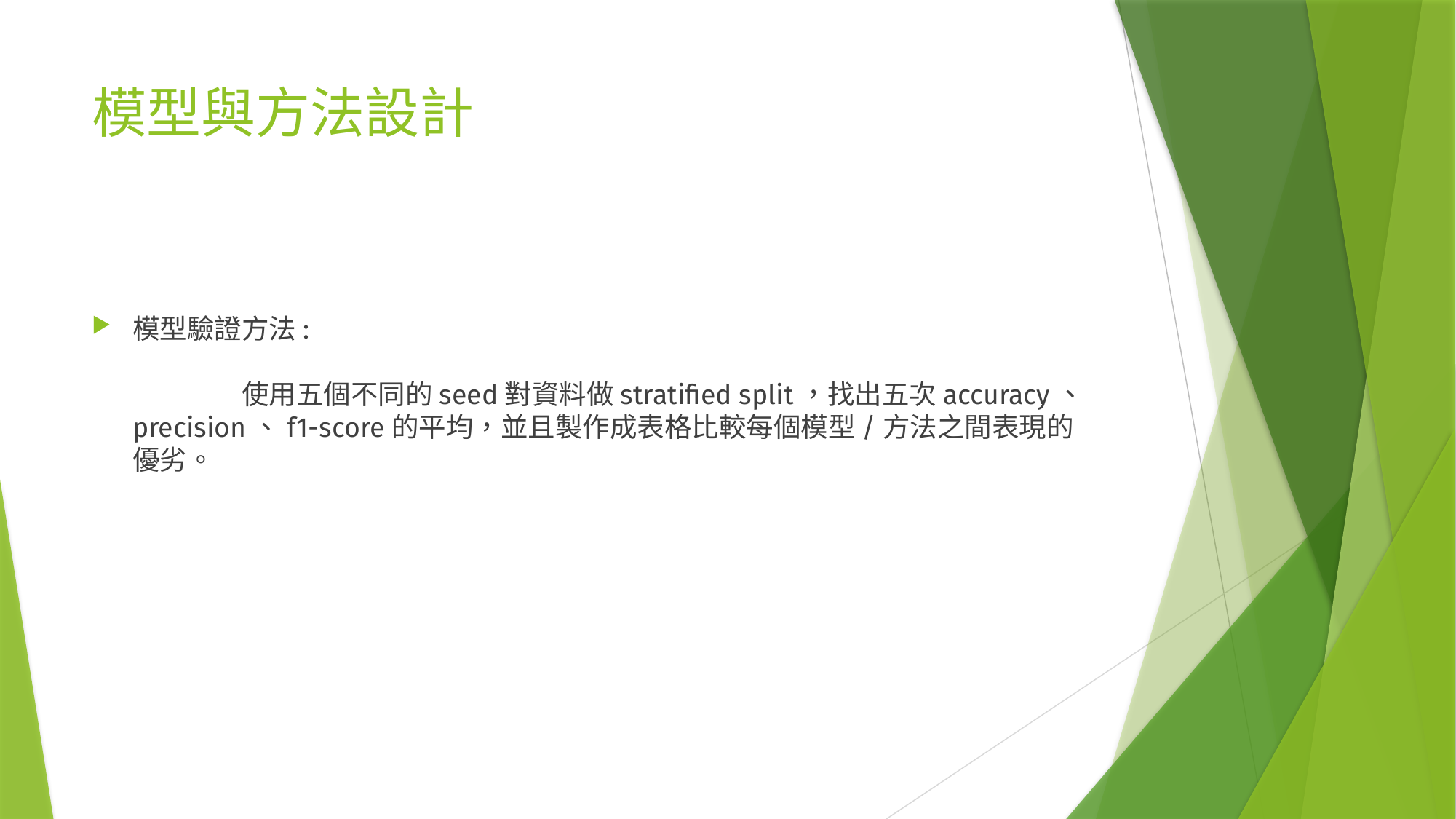

# 模型與方法設計

模型驗證方法:
	使用五個不同的seed對資料做stratified split，找出五次accuracy、precision、f1-score的平均，並且製作成表格比較每個模型/方法之間表現的優劣。